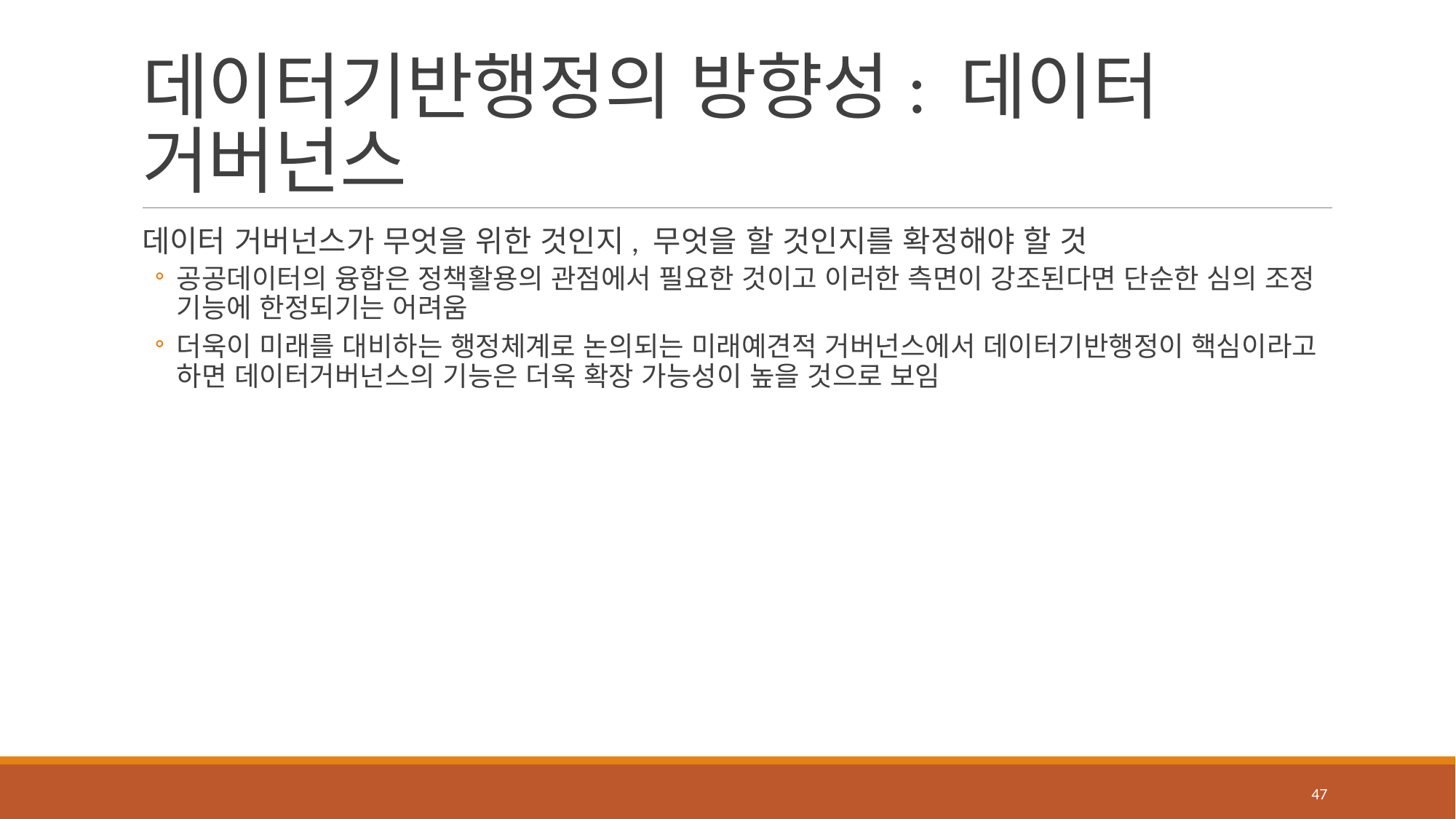

# 데이터기반행정의 방향성: 데이터 거버넌스
데이터 거버넌스가 무엇을 위한 것인지, 무엇을 할 것인지를 확정해야 할 것
공공데이터의 융합은 정책활용의 관점에서 필요한 것이고 이러한 측면이 강조된다면 단순한 심의 조정 기능에 한정되기는 어려움
더욱이 미래를 대비하는 행정체계로 논의되는 미래예견적 거버넌스에서 데이터기반행정이 핵심이라고 하면 데이터거버넌스의 기능은 더욱 확장 가능성이 높을 것으로 보임
47